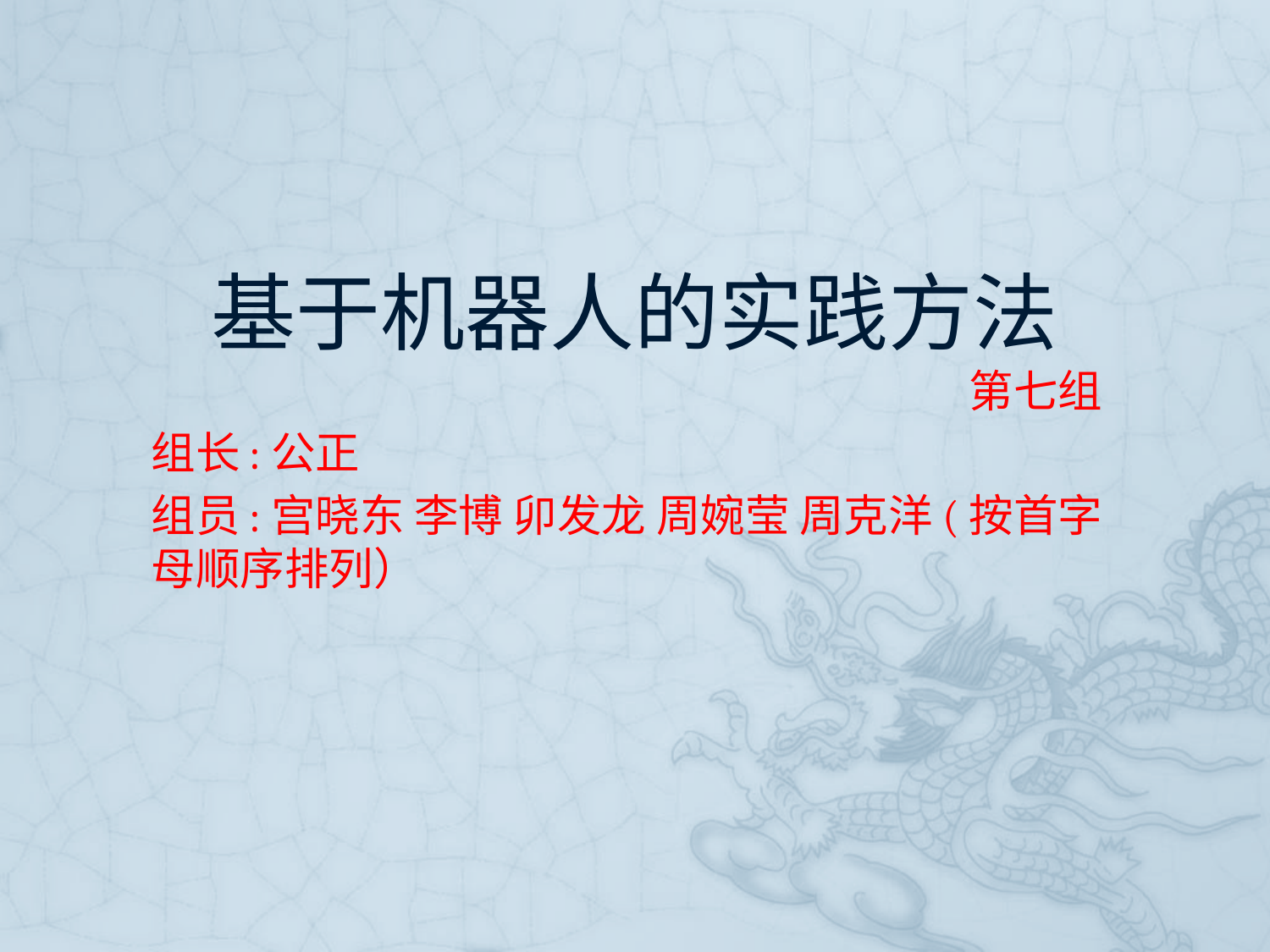

# 基于机器人的实践方法
第七组
组长:公正
组员:宫晓东 李博 卯发龙 周婉莹 周克洋(按首字母顺序排列）